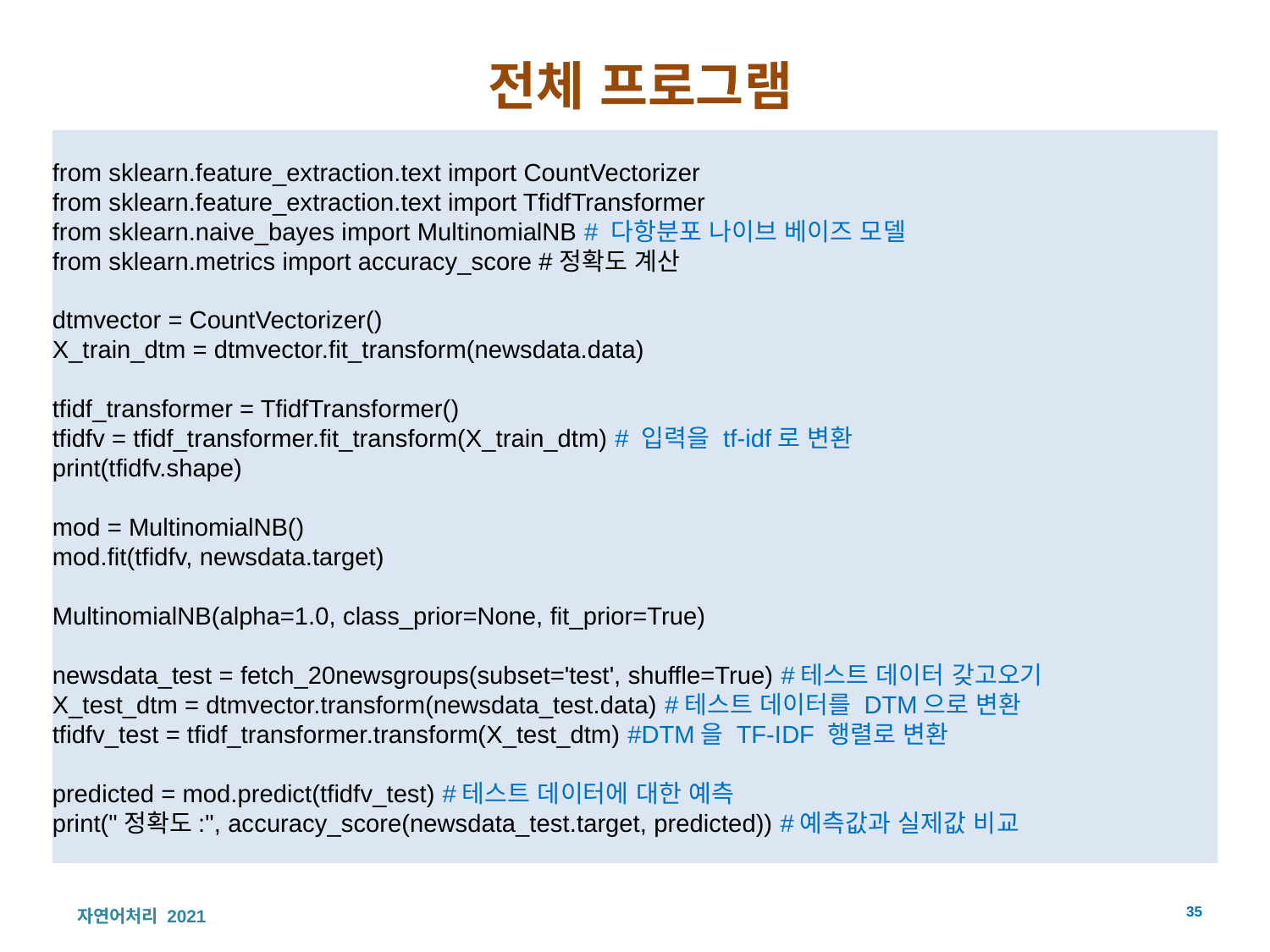

# 전체 프로그램
from sklearn.feature_extraction.text import CountVectorizer
from sklearn.feature_extraction.text import TfidfTransformer
from sklearn.naive_bayes import MultinomialNB # 다항분포 나이브 베이즈 모델
from sklearn.metrics import accuracy_score #정확도 계산

dtmvector = CountVectorizer()
X_train_dtm = dtmvector.fit_transform(newsdata.data)

tfidf_transformer = TfidfTransformer()
tfidfv = tfidf_transformer.fit_transform(X_train_dtm) # 입력을 tf-idf로 변환
print(tfidfv.shape)

mod = MultinomialNB()
mod.fit(tfidfv, newsdata.target)

MultinomialNB(alpha=1.0, class_prior=None, fit_prior=True)

newsdata_test = fetch_20newsgroups(subset='test', shuffle=True) #테스트 데이터 갖고오기
X_test_dtm = dtmvector.transform(newsdata_test.data) #테스트 데이터를 DTM으로 변환
tfidfv_test = tfidf_transformer.transform(X_test_dtm) #DTM을 TF-IDF 행렬로 변환

predicted = mod.predict(tfidfv_test) #테스트 데이터에 대한 예측
print("정확도:", accuracy_score(newsdata_test.target, predicted)) #예측값과 실제값 비교